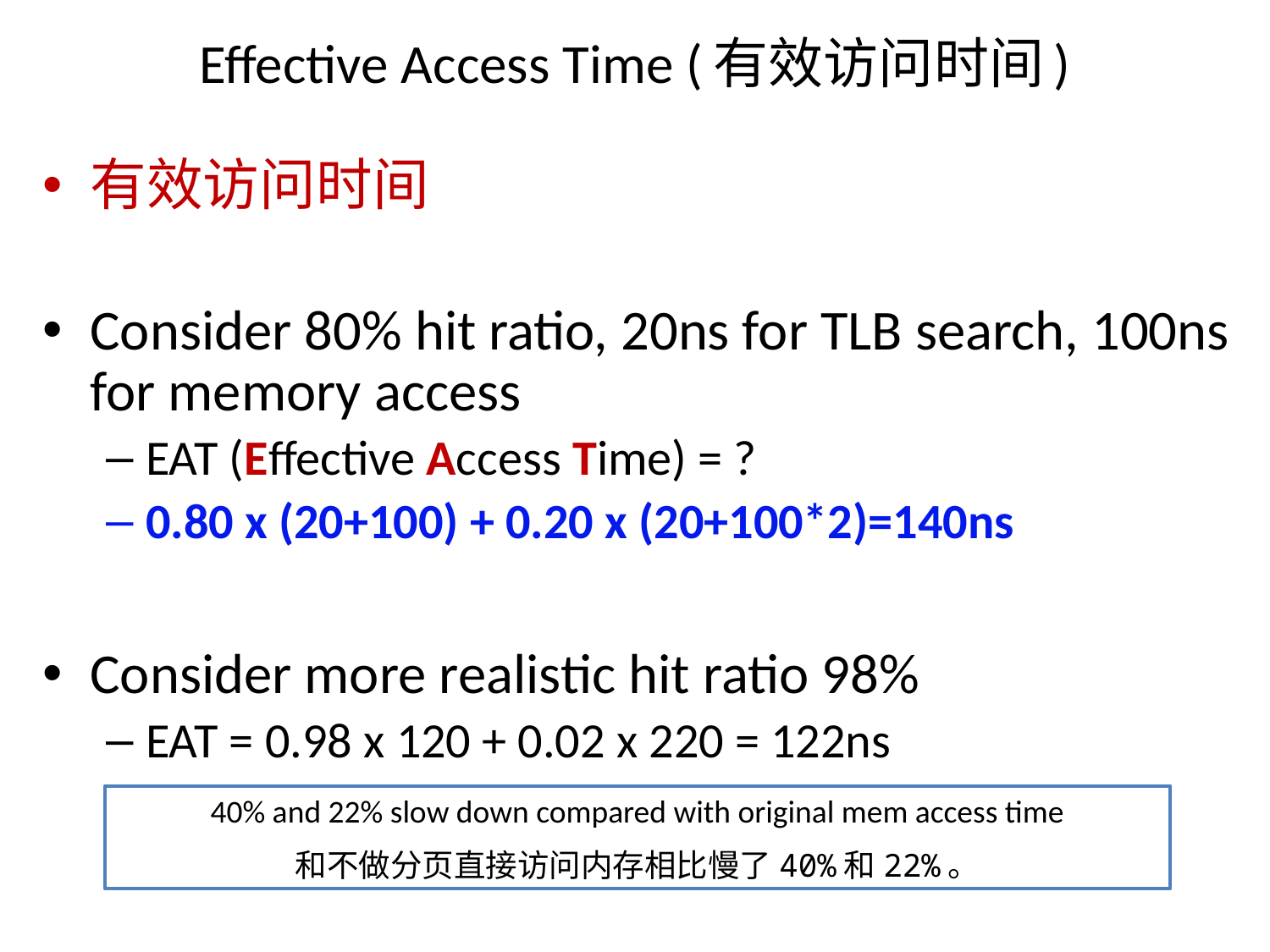

Effective Access Time (有效访问时间)
有效访问时间

Consider 80% hit ratio, 20ns for TLB search, 100ns for memory access
EAT (Effective Access Time) = ?
0.80 x (20+100) + 0.20 x (20+100*2)=140ns

Consider more realistic hit ratio 98%
EAT = 0.98 x 120 + 0.02 x 220 = 122ns

40% and 22% slow down compared with original mem access time
和不做分页直接访问内存相比慢了40%和22%。